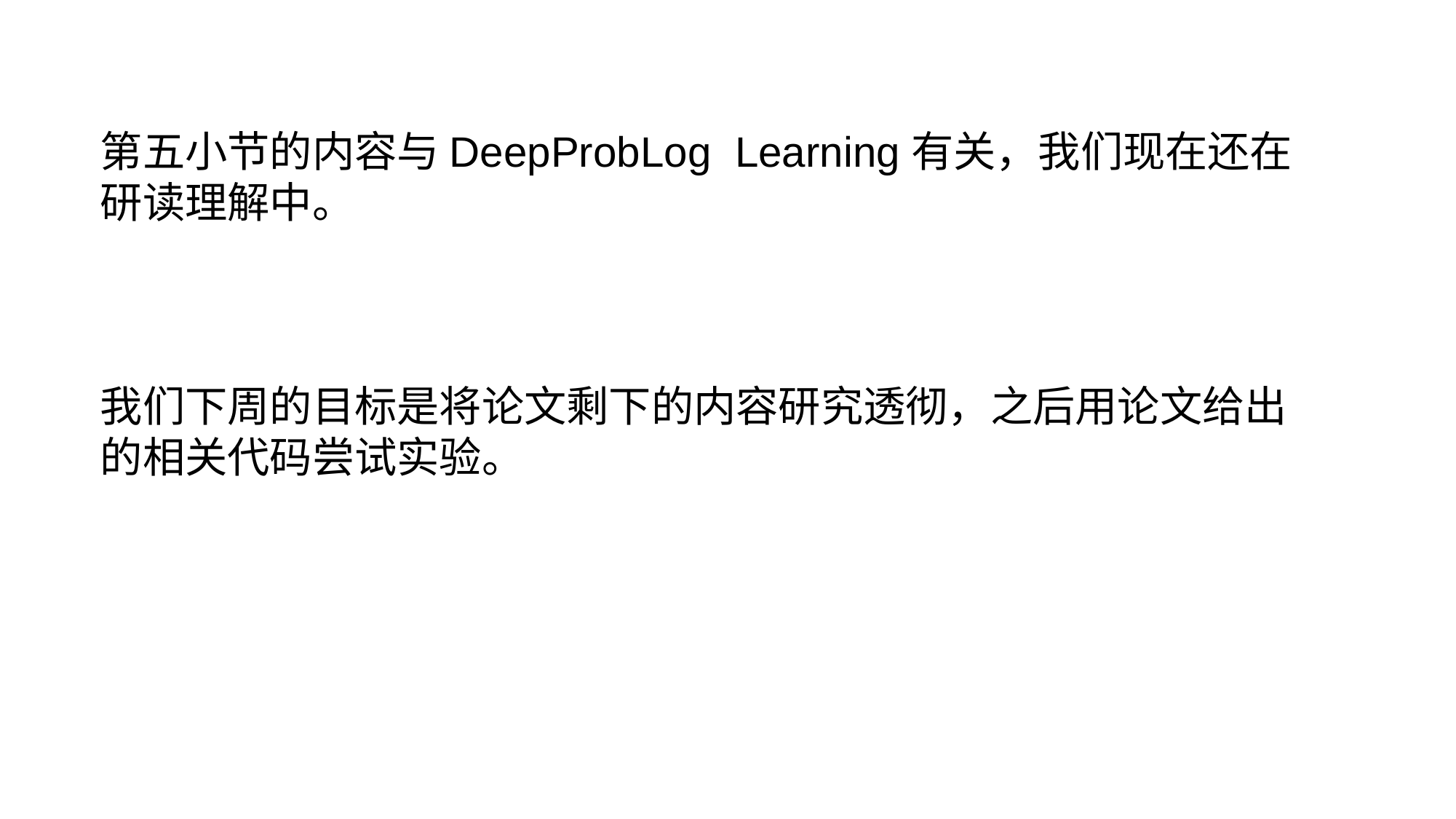

第五小节的内容与DeepProbLog  Learning有关，我们现在还在研读理解中。

我们下周的目标是将论文剩下的内容研究透彻，之后用论文给出的相关代码尝试实验。